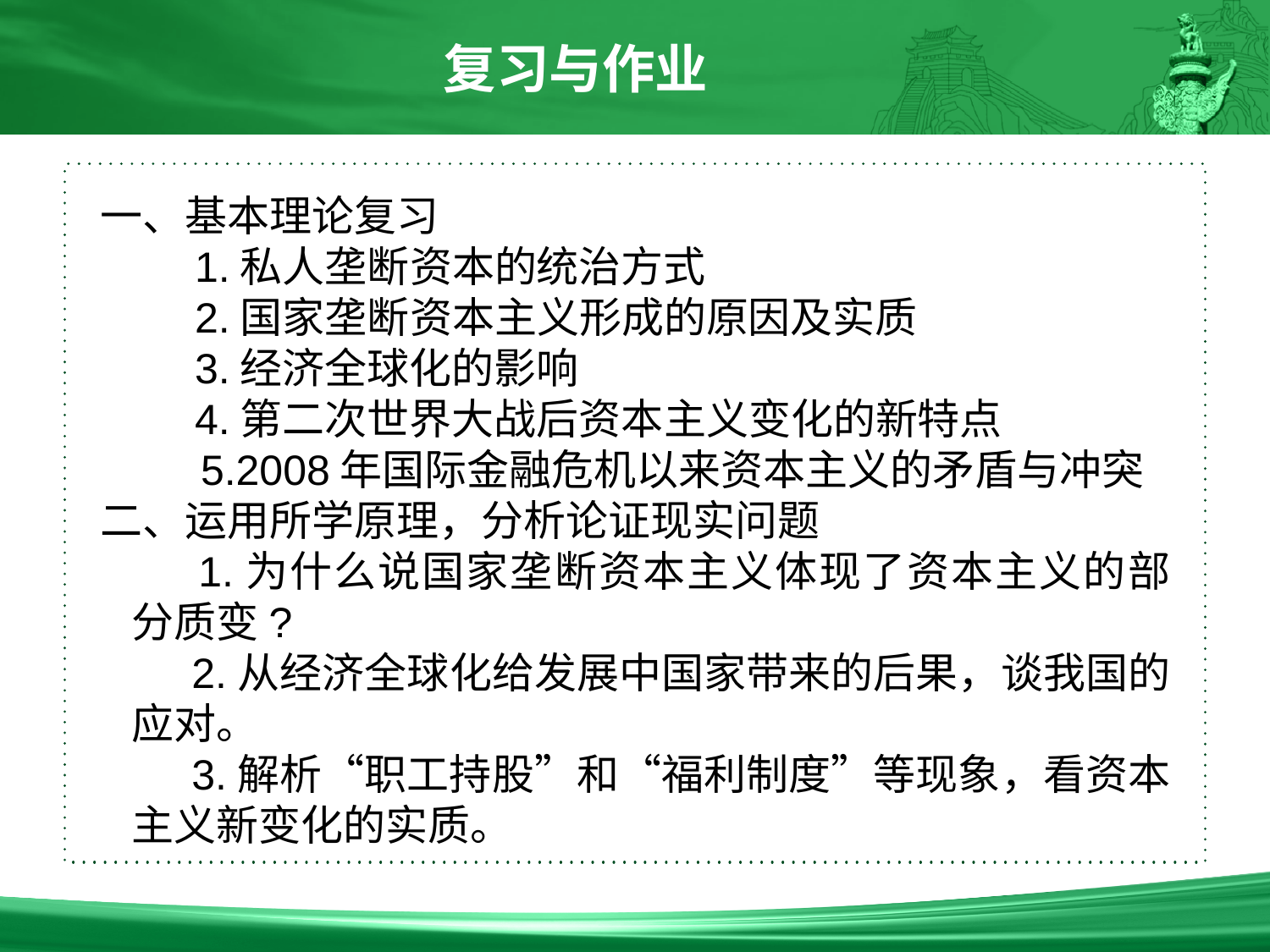

复习与作业
一、基本理论复习
　　1.私人垄断资本的统治方式
　　2.国家垄断资本主义形成的原因及实质
　　3.经济全球化的影响
　　4.第二次世界大战后资本主义变化的新特点
  　  5.2008年国际金融危机以来资本主义的矛盾与冲突
二、运用所学原理，分析论证现实问题
　　1.为什么说国家垄断资本主义体现了资本主义的部分质变?
  　 2.从经济全球化给发展中国家带来的后果，谈我国的应对。
  　 3.解析“职工持股”和“福利制度”等现象，看资本主义新变化的实质。